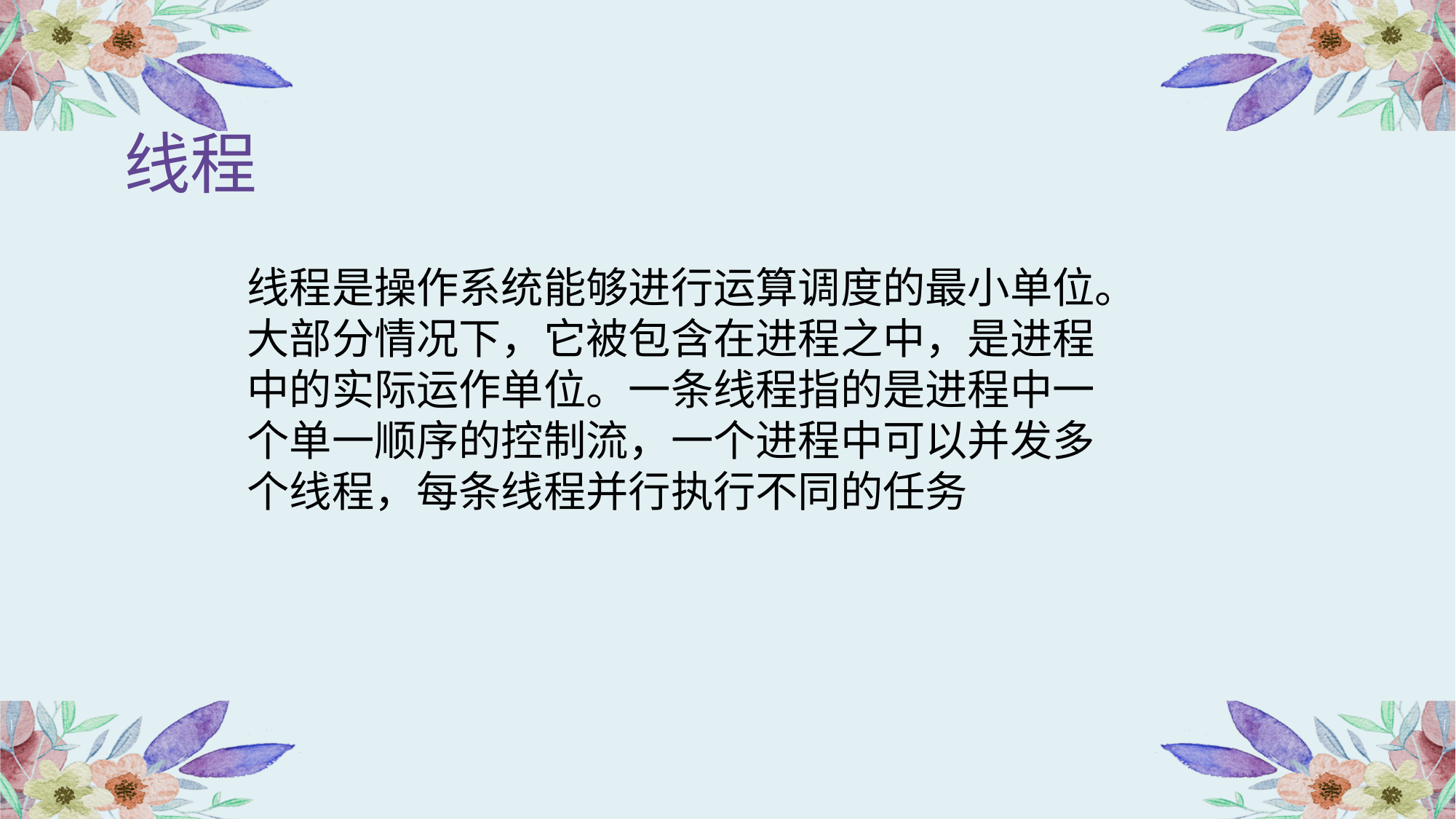

线程
线程是操作系统能够进行运算调度的最小单位。大部分情况下，它被包含在进程之中，是进程中的实际运作单位。一条线程指的是进程中一个单一顺序的控制流，一个进程中可以并发多个线程，每条线程并行执行不同的任务